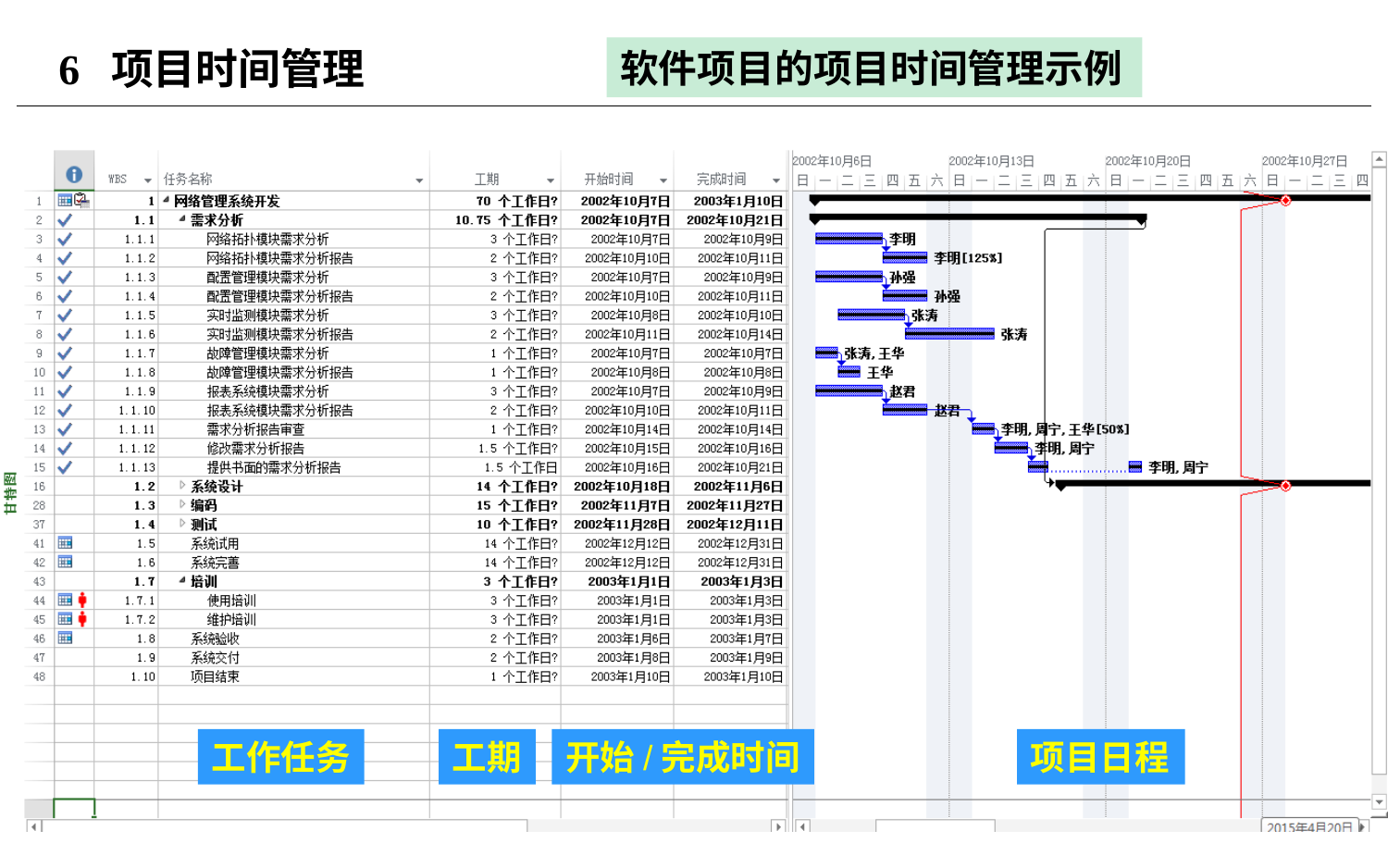

# 6  项目时间管理
软件项目的项目时间管理示例

工作任务
工期
开始/完成时间
项目日程